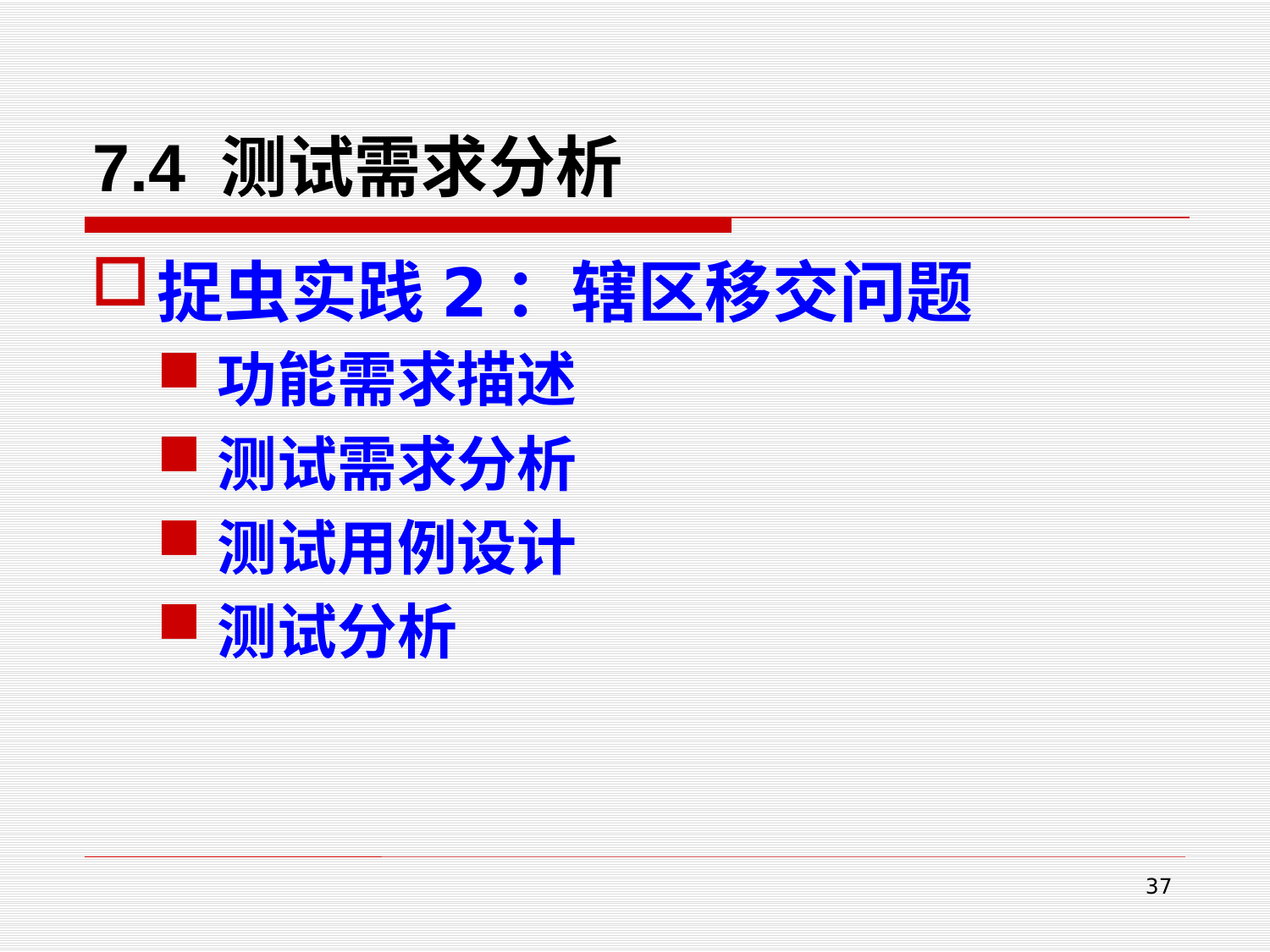

# 7.4 测试需求分析
捉虫实践2：辖区移交问题
功能需求描述
测试需求分析
测试用例设计
测试分析
37